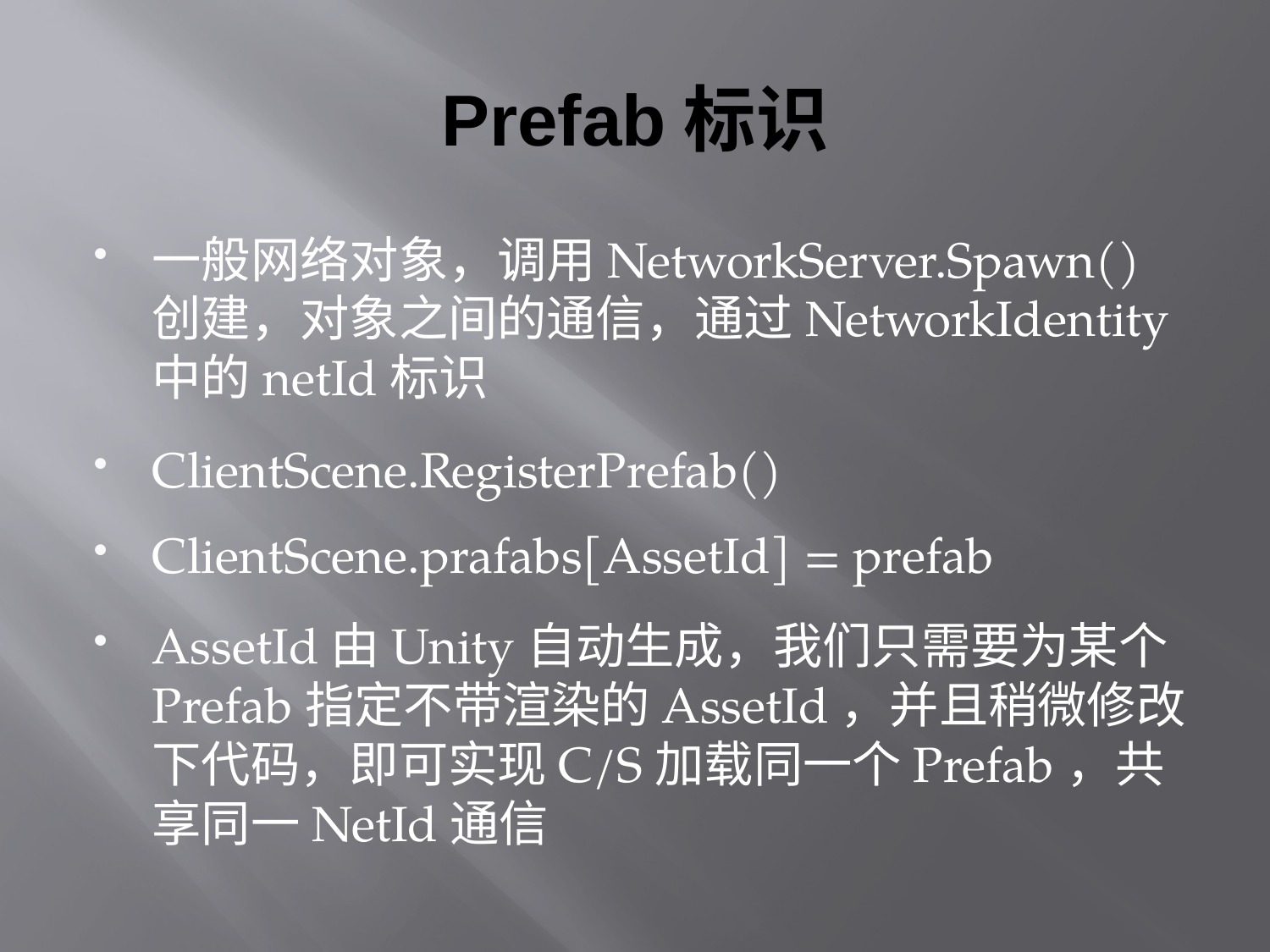

# Prefab标识
一般网络对象，调用NetworkServer.Spawn()创建，对象之间的通信，通过NetworkIdentity中的netId标识
ClientScene.RegisterPrefab()
ClientScene.prafabs[AssetId] = prefab

AssetId由Unity自动生成，我们只需要为某个Prefab指定不带渲染的AssetId，并且稍微修改下代码，即可实现C/S加载同一个Prefab，共享同一NetId通信